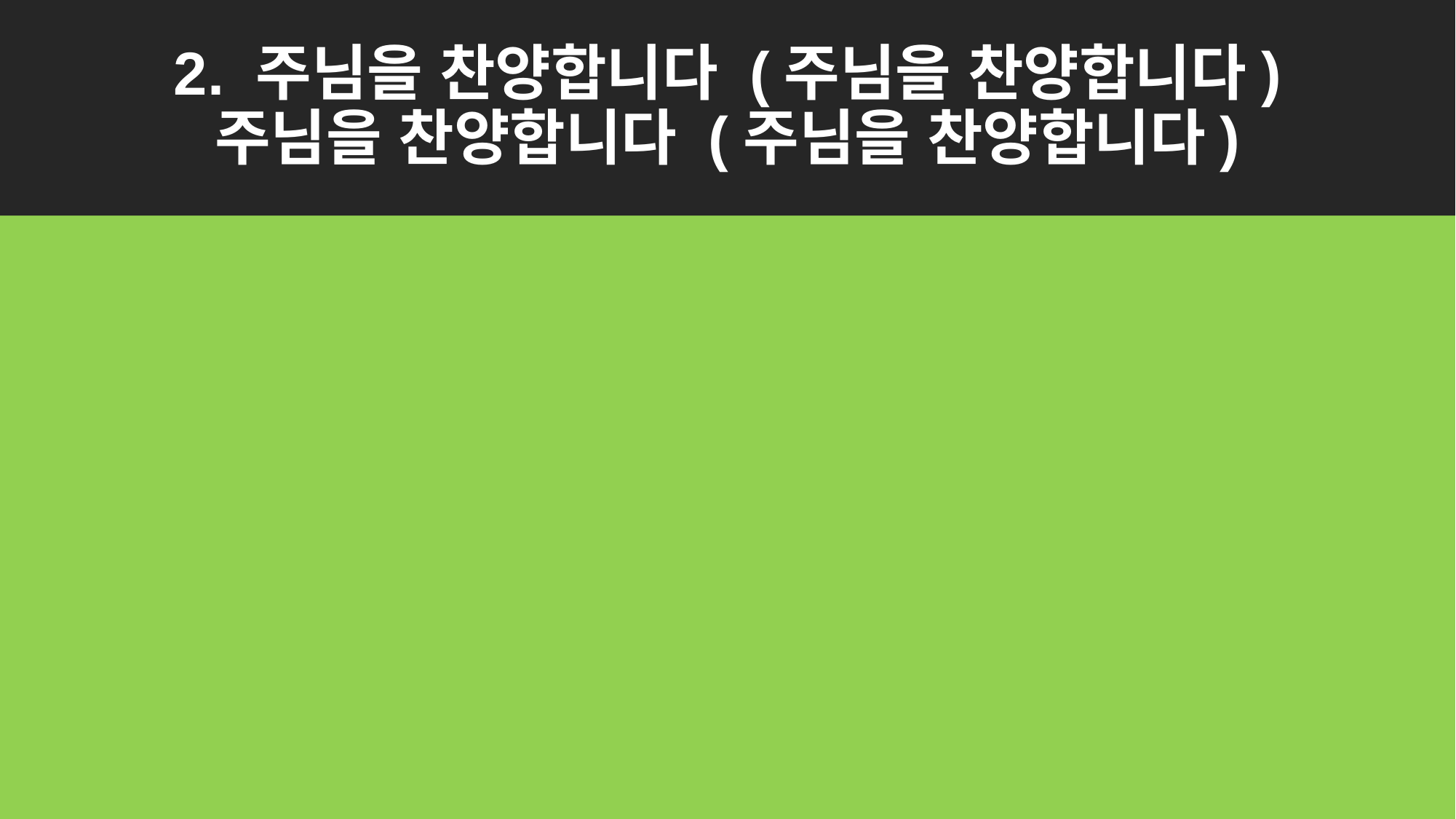

# 2. 주님을 찬양합니다 (주님을 찬양합니다)
주님을 찬양합니다 (주님을 찬양합니다)